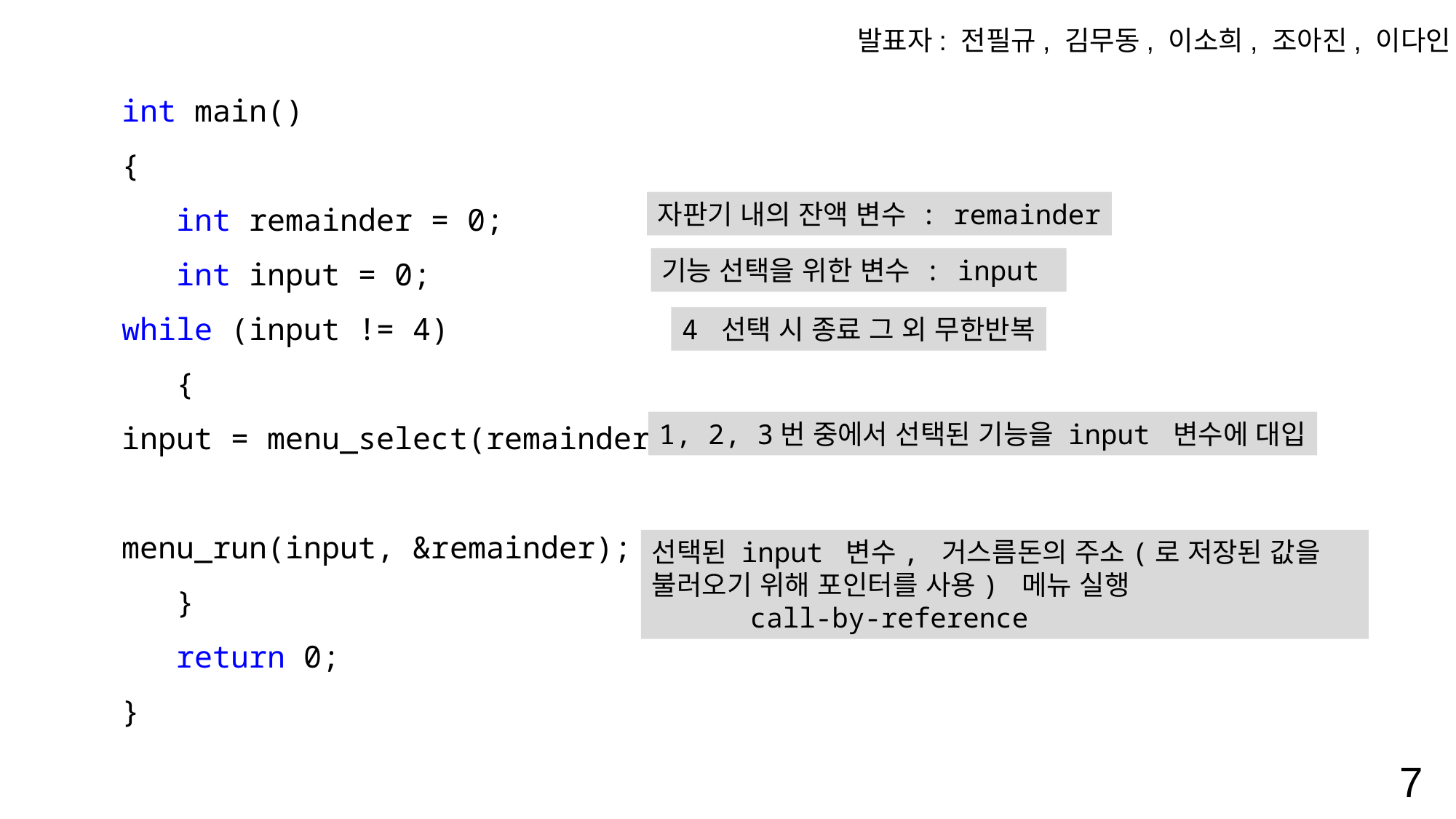

발표자: 전필규, 김무동, 이소희, 조아진, 이다인
int main()
{
   int remainder = 0;
   int input = 0;
while (input != 4)
   {
input = menu_select(remainder);

menu_run(input, &remainder);
   }
   return 0;
}
자판기 내의 잔액 변수 : remainder
기능 선택을 위한 변수 : input
4 선택 시 종료 그 외 무한반복
1, 2, 3번 중에서 선택된 기능을 input 변수에 대입
선택된 input 변수, 거스름돈의 주소(로 저장된 값을 불러오기 위해 포인터를 사용) 메뉴 실행
      call-by-reference
7